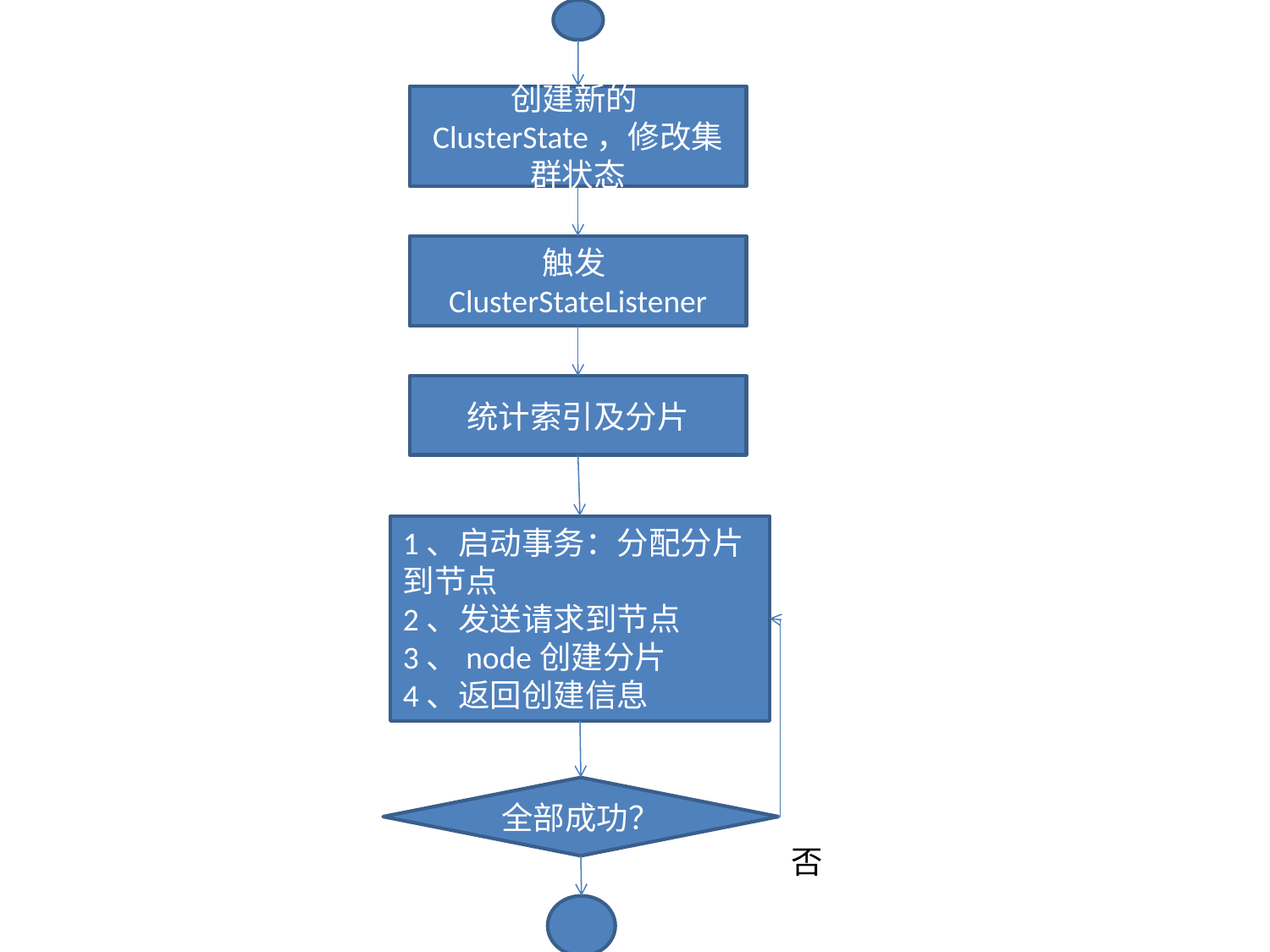

创建新的ClusterState，修改集群状态
触发ClusterStateListener
统计索引及分片
1、启动事务：分配分片到节点
2、发送请求到节点
3、node创建分片
4、返回创建信息
全部成功？
否